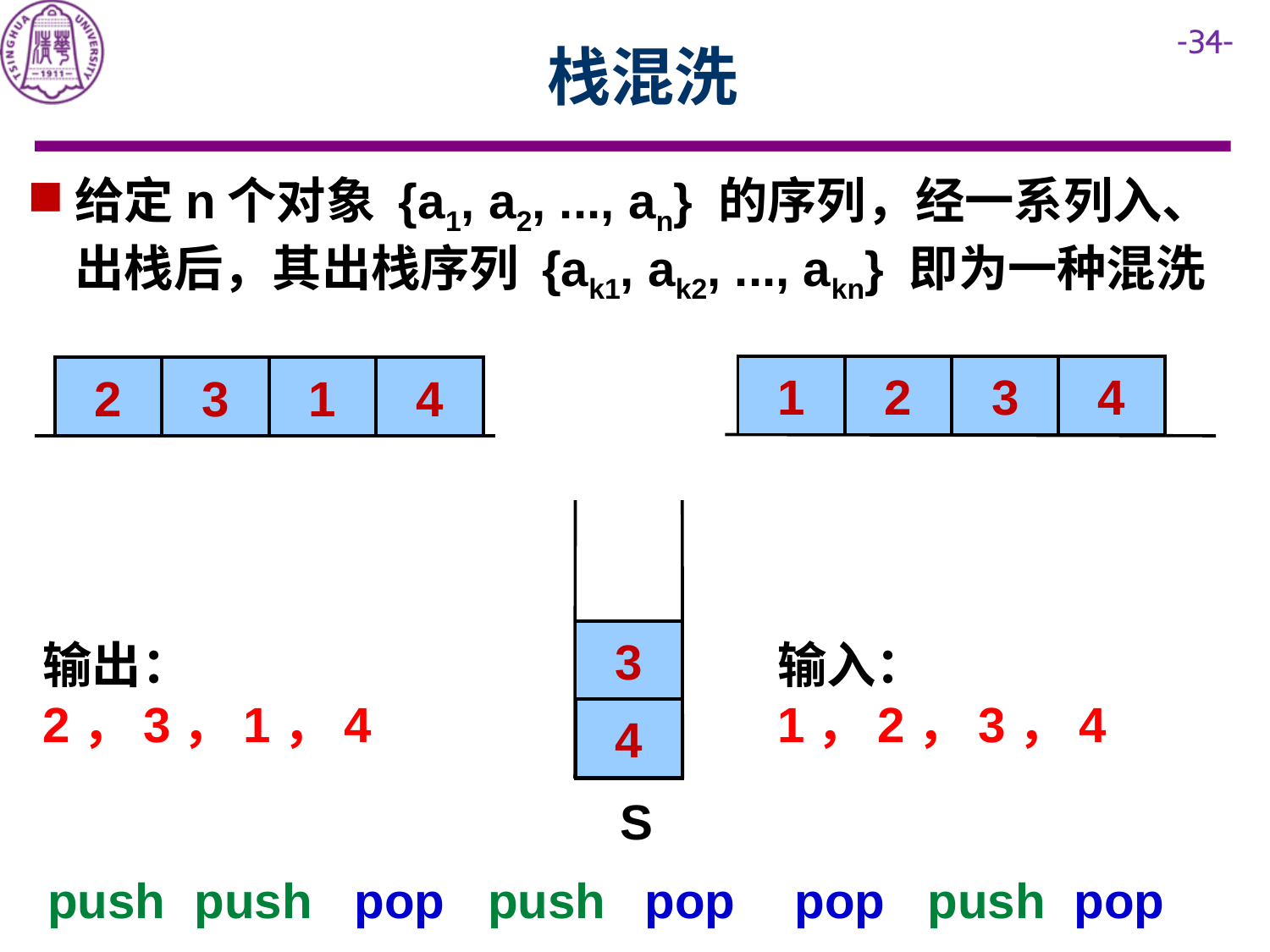

# 栈混洗
给定n个对象 {a1, a2, ..., an} 的序列，经一系列入、出栈后，其出栈序列 {ak1, ak2, ..., akn} 即为一种混洗
1
2
3
4
1
4
3
2
3
2
输出：2，3，1，4
输入：1，2，3，4
4
1
S
push
push
pop
push
pop
pop
push
pop